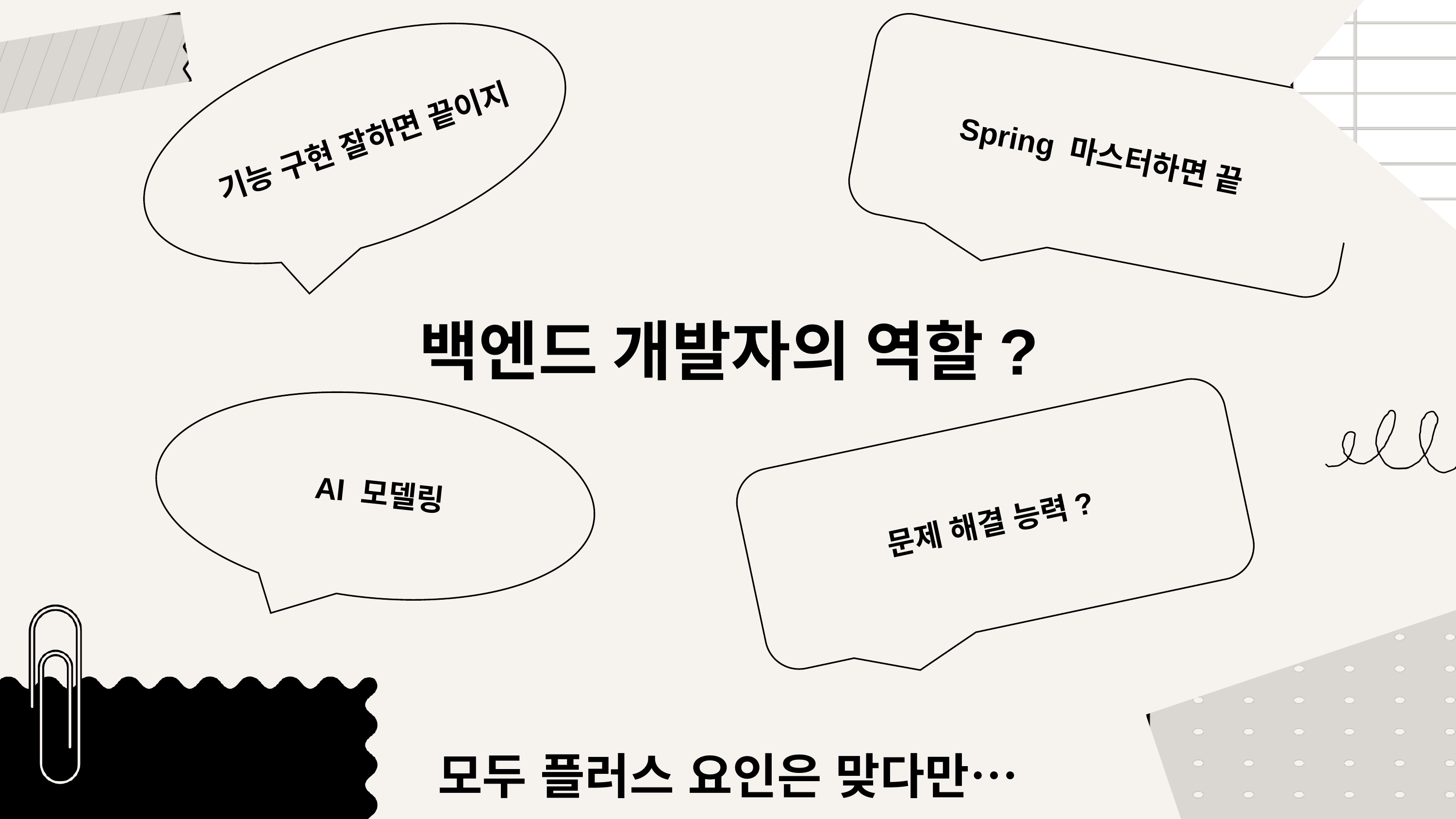

기능 구현 잘하면 끝이지
Spring 마스터하면 끝
백엔드 개발자의 역할?

AI 모델링
문제 해결 능력?

모두 플러스 요인은 맞다만…